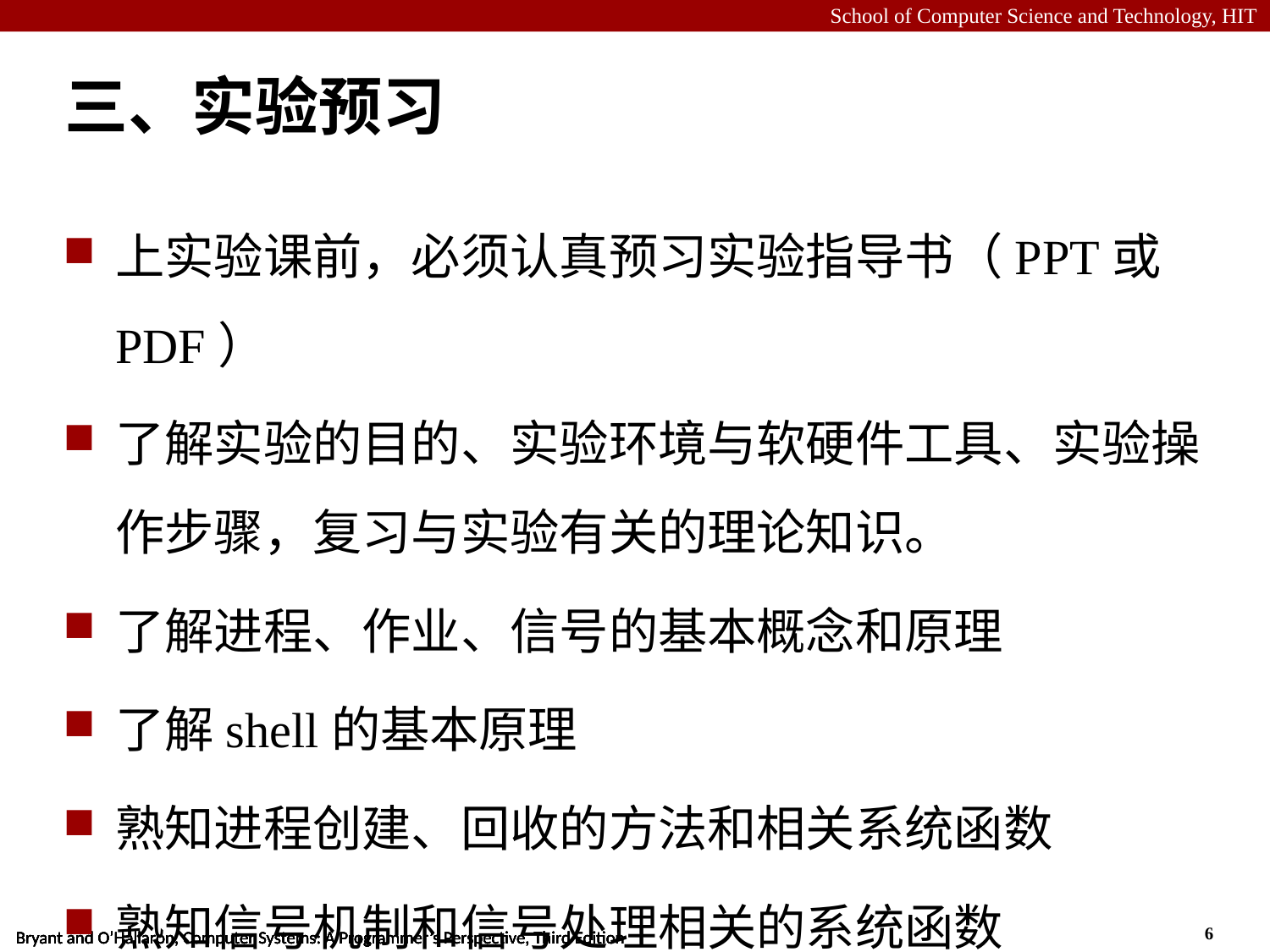

# 三、实验预习
上实验课前，必须认真预习实验指导书（PPT或PDF）
了解实验的目的、实验环境与软硬件工具、实验操作步骤，复习与实验有关的理论知识。
了解进程、作业、信号的基本概念和原理
了解shell的基本原理
熟知进程创建、回收的方法和相关系统函数
熟知信号机制和信号处理相关的系统函数